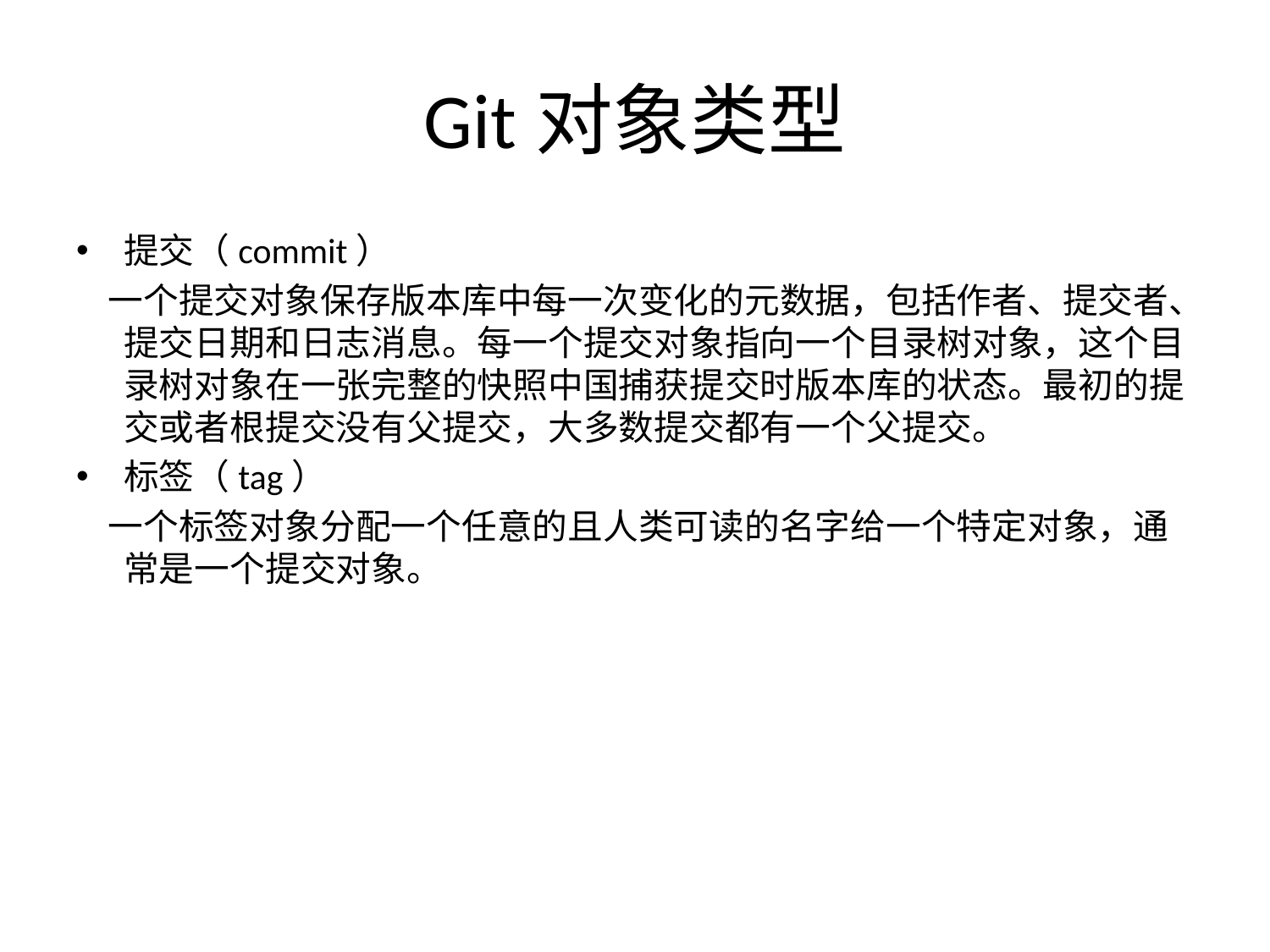

# Git对象类型
提交（commit）
   一个提交对象保存版本库中每一次变化的元数据，包括作者、提交者、提交日期和日志消息。每一个提交对象指向一个目录树对象，这个目录树对象在一张完整的快照中国捕获提交时版本库的状态。最初的提交或者根提交没有父提交，大多数提交都有一个父提交。
标签（tag）
   一个标签对象分配一个任意的且人类可读的名字给一个特定对象，通常是一个提交对象。